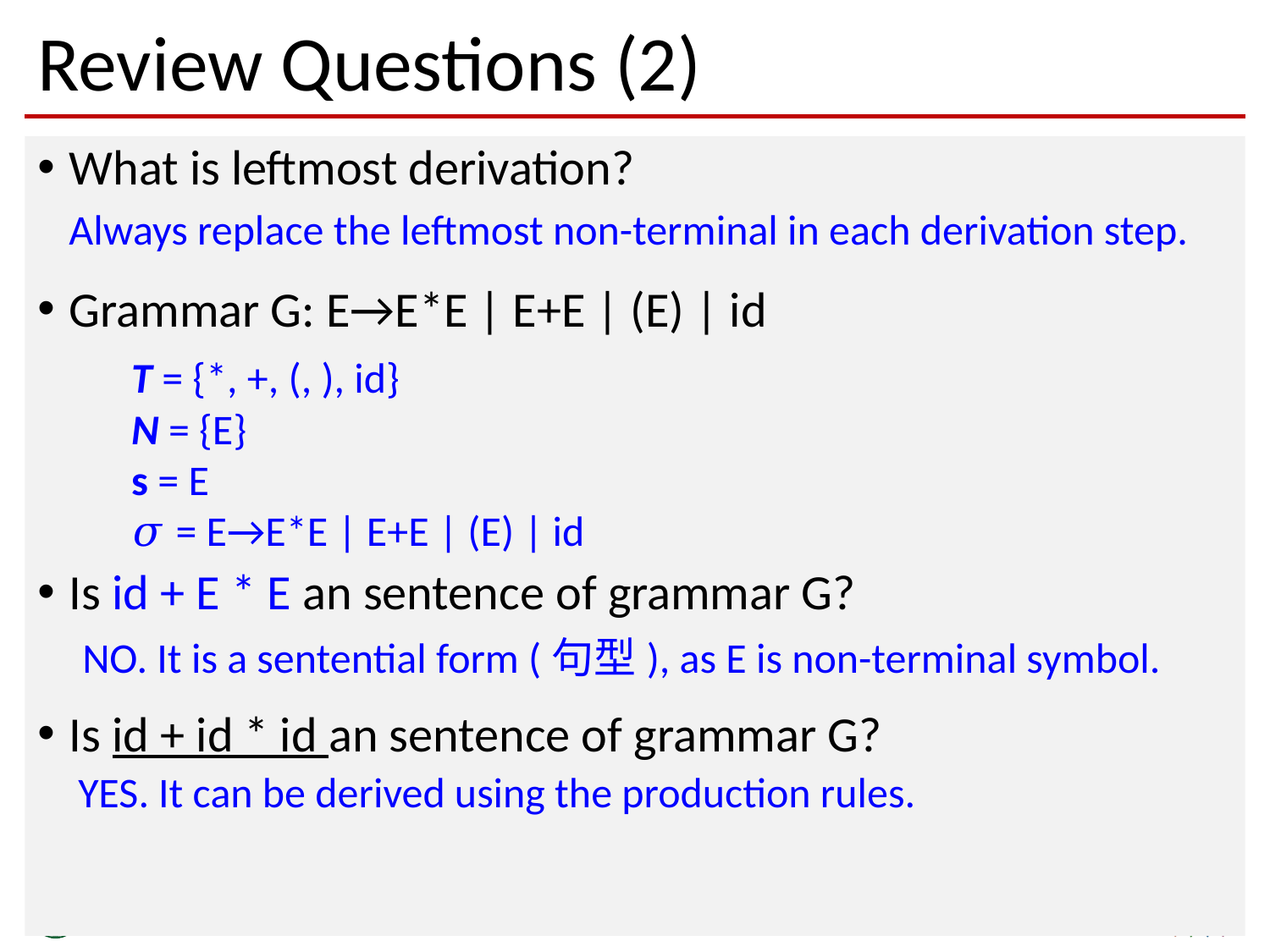

# Review Questions (2)
What is leftmost derivation?

Grammar G: E→E*E | E+E | (E) | id

Is id + E * E an sentence of grammar G?

Is id + id * id an sentence of grammar G?
Always replace the leftmost non-terminal in each derivation step.
T = {*, +, (, ), id}
N = {E}
s = E
𝜎 = E→E*E | E+E | (E) | id
NO. It is a sentential form (句型), as E is non-terminal symbol.
YES. It can be derived using the production rules.
3